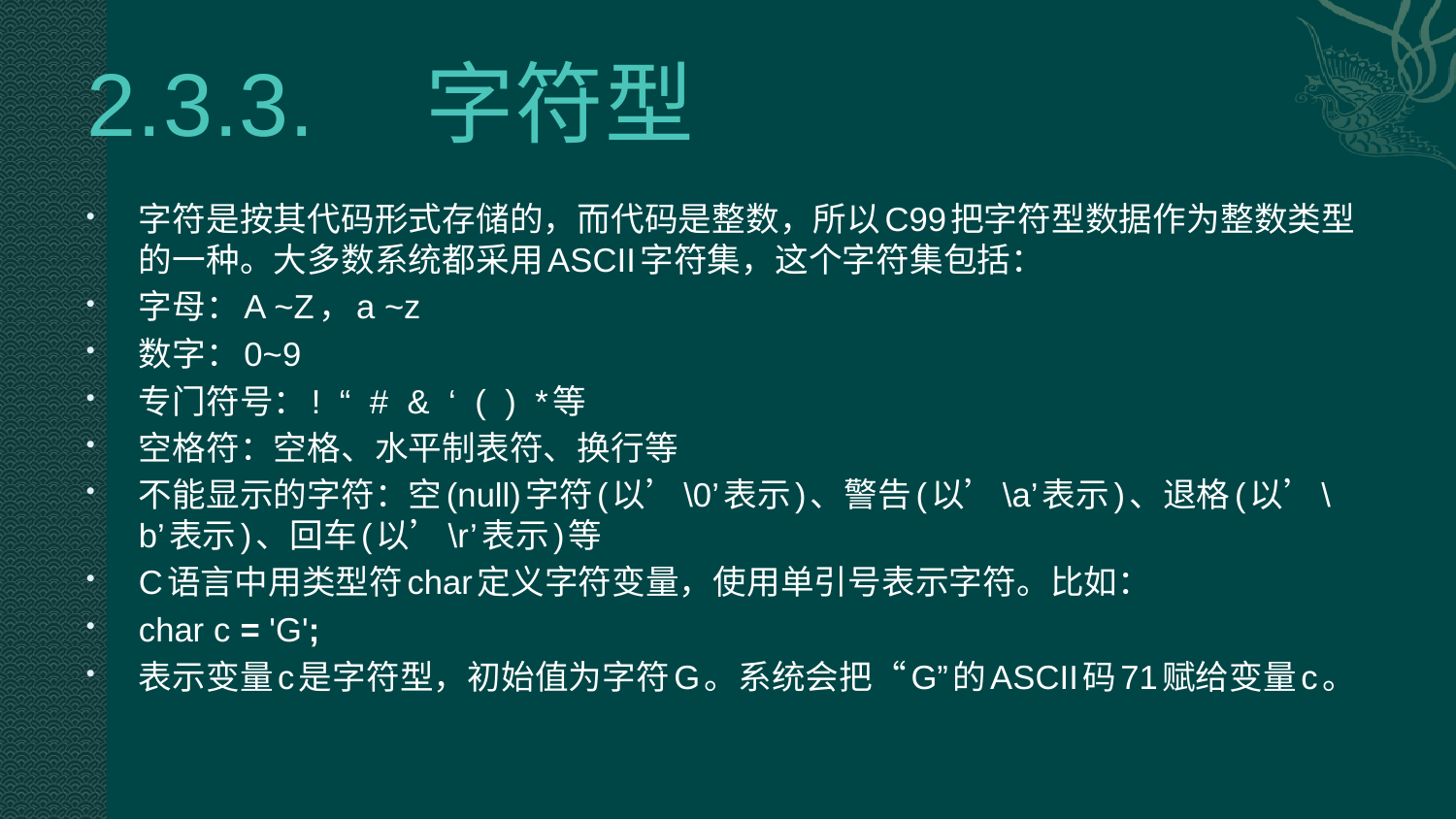

# 2.3.3.	 字符型
字符是按其代码形式存储的，而代码是整数，所以C99把字符型数据作为整数类型的一种。大多数系统都采用ASCII字符集，这个字符集包括：
字母：A ~Z，a ~z
数字：0~9
专门符号：!  “  #  &  ‘  (  )  *等
空格符：空格、水平制表符、换行等
不能显示的字符：空(null)字符(以’\0’表示)、警告(以’\a’表示)、退格(以’\b’表示)、回车(以’\r’表示)等
C语言中用类型符char定义字符变量，使用单引号表示字符。比如：
char c = 'G';
表示变量c是字符型，初始值为字符G。系统会把“G”的ASCII码71赋给变量c。